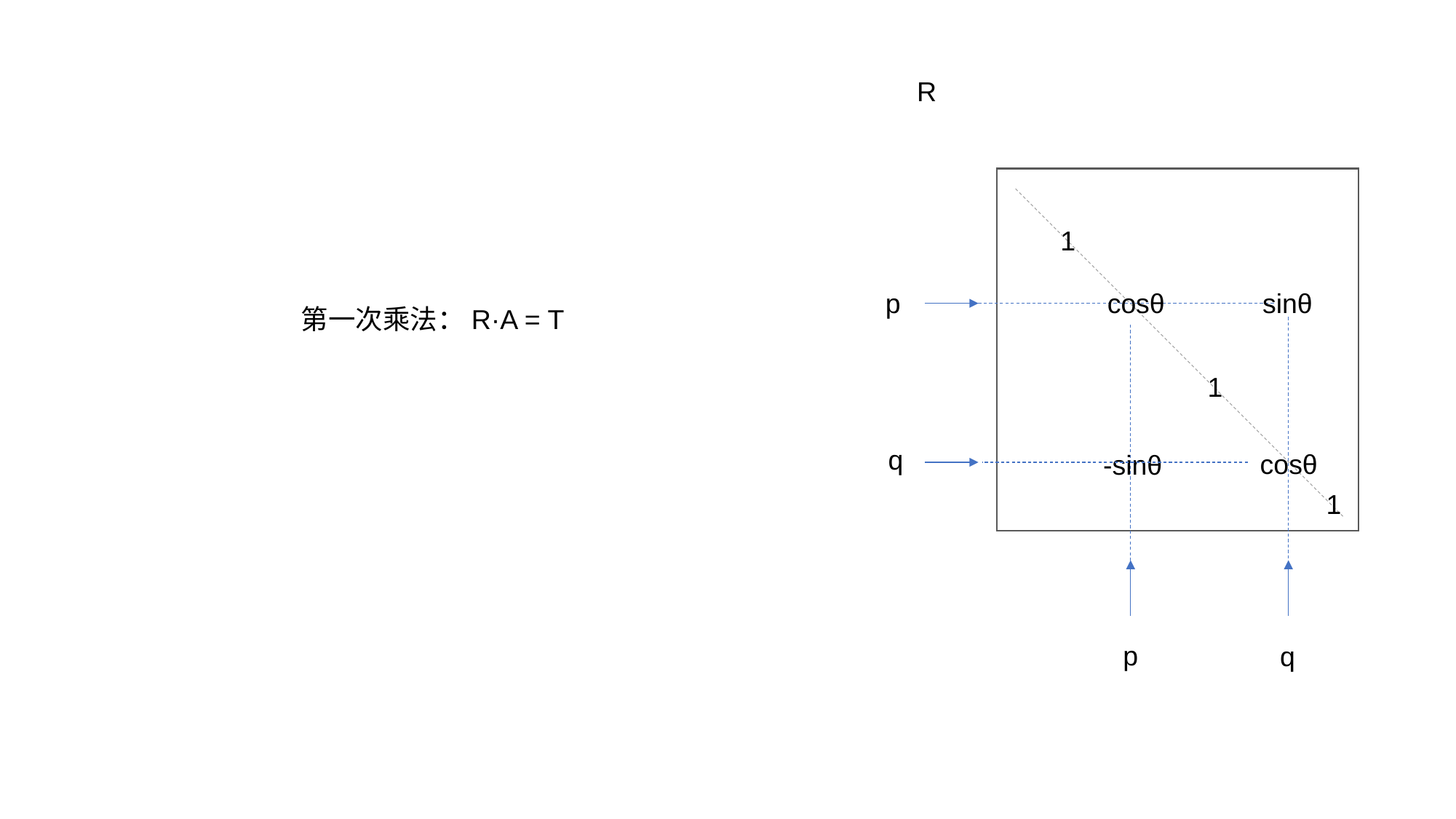

R

1
p
cosθ
sinθ
第一次乘法：R·A = T
1
q
cosθ
-sinθ
1
p
q